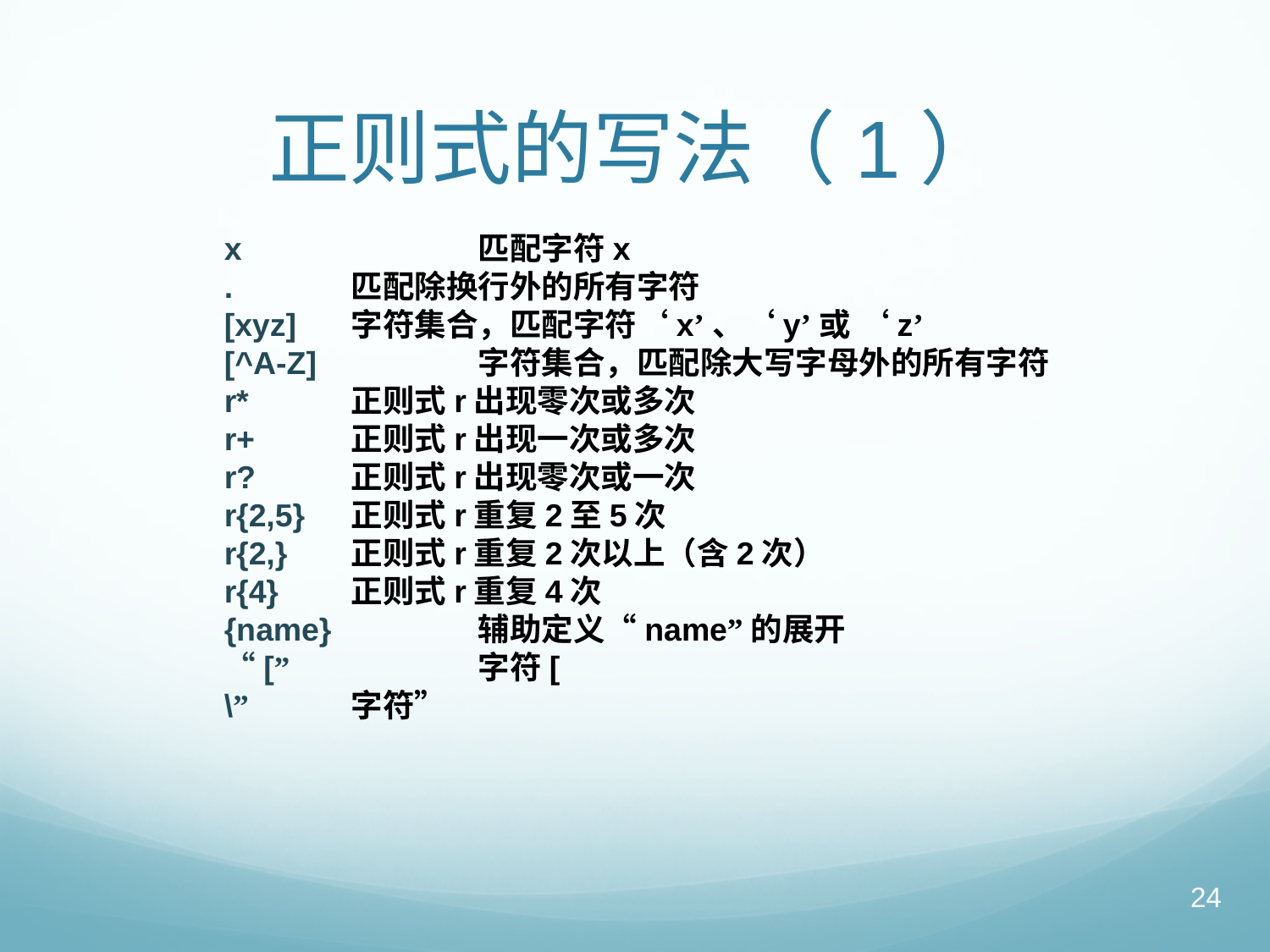

# 正则式的写法（1）
	x		匹配字符x
.         	匹配除换行外的所有字符
[xyz]      	字符集合，匹配字符‘x’、‘y’或 ‘z’
[^A-Z]     	字符集合，匹配除大写字母外的所有字符
r*         	正则式r出现零次或多次
r+         	正则式r出现一次或多次
r?         	正则式r出现零次或一次
r{2,5}     	正则式r重复2至5次
r{2,}     	正则式r重复2次以上（含2次）
r{4}       	正则式r重复4次
{name}     	辅助定义“name”的展开
“[”       	字符[
\”         	字符”
24